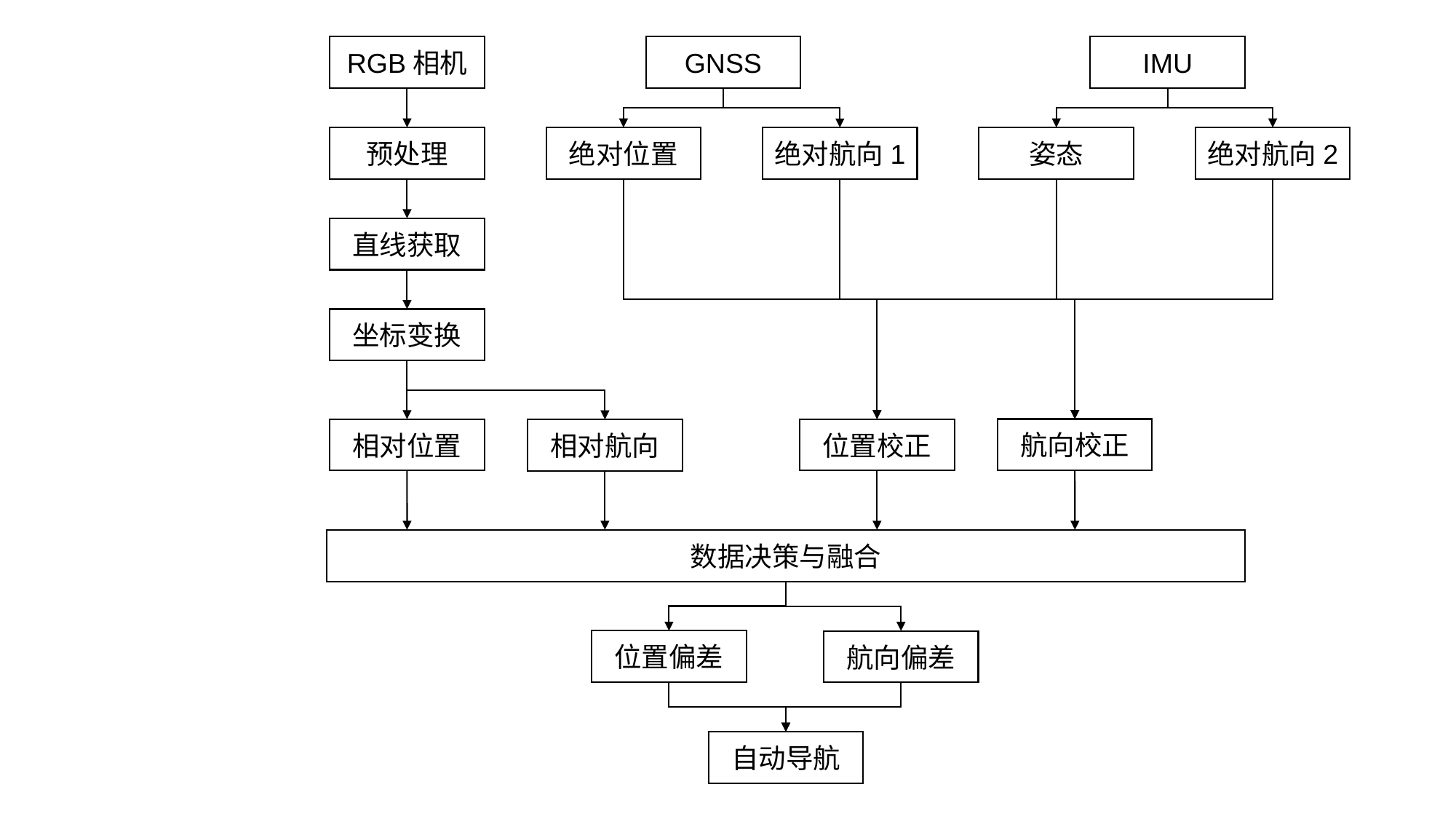

RGB相机
GNSS
IMU
预处理
绝对位置
姿态
绝对航向2
绝对航向1
直线获取
坐标变换
航向校正
相对位置
位置校正
相对航向
数据决策与融合
位置偏差
航向偏差
自动导航